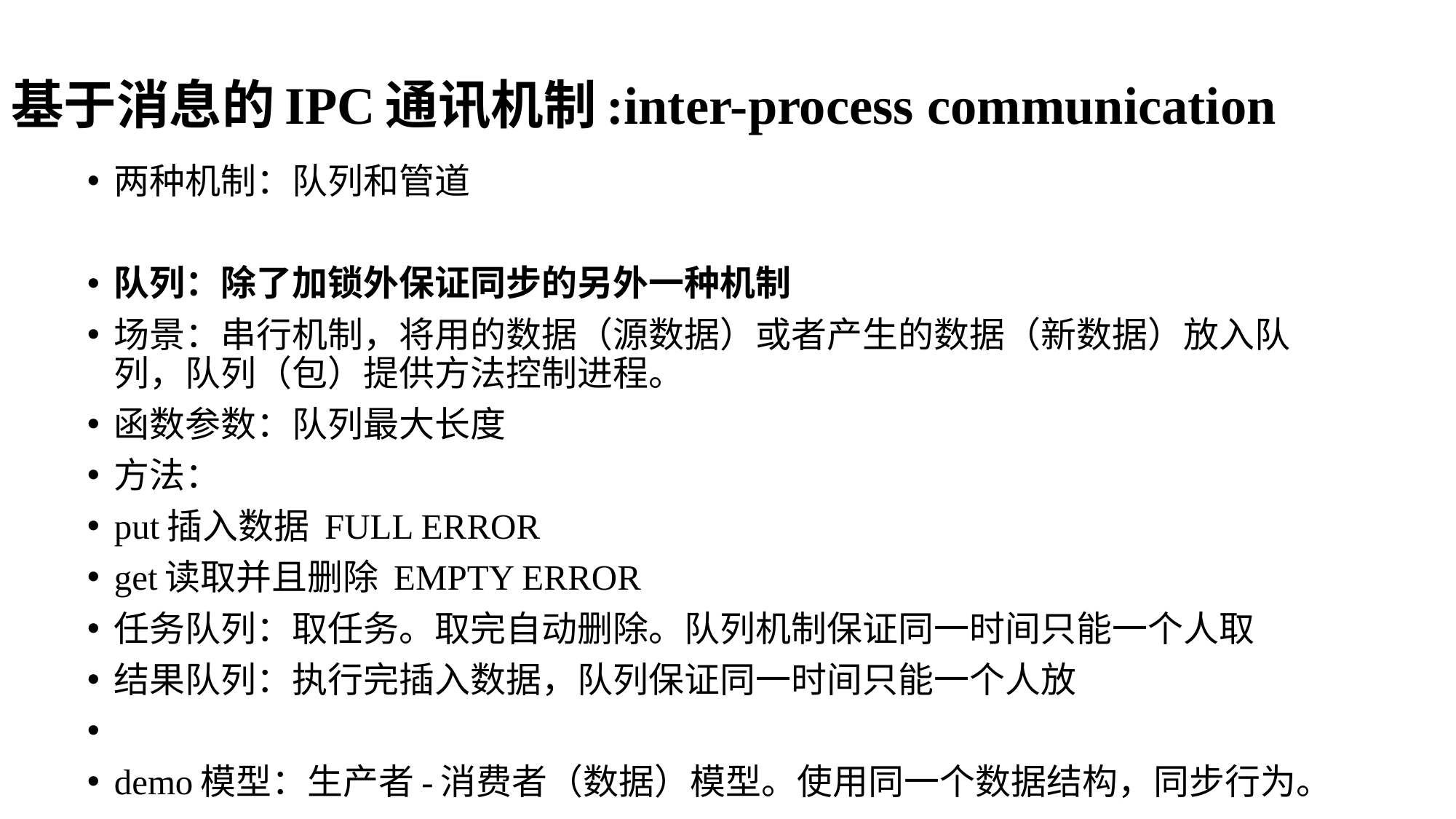

# 基于消息的IPC通讯机制:inter-process communication
两种机制：队列和管道

队列：除了加锁外保证同步的另外一种机制
场景：串行机制，将用的数据（源数据）或者产生的数据（新数据）放入队列，队列（包）提供方法控制进程。
函数参数：队列最大长度
方法：
put插入数据 FULL ERROR
get读取并且删除 EMPTY ERROR
任务队列：取任务。取完自动删除。队列机制保证同一时间只能一个人取
结果队列：执行完插入数据，队列保证同一时间只能一个人放

demo模型：生产者-消费者（数据）模型。使用同一个数据结构，同步行为。